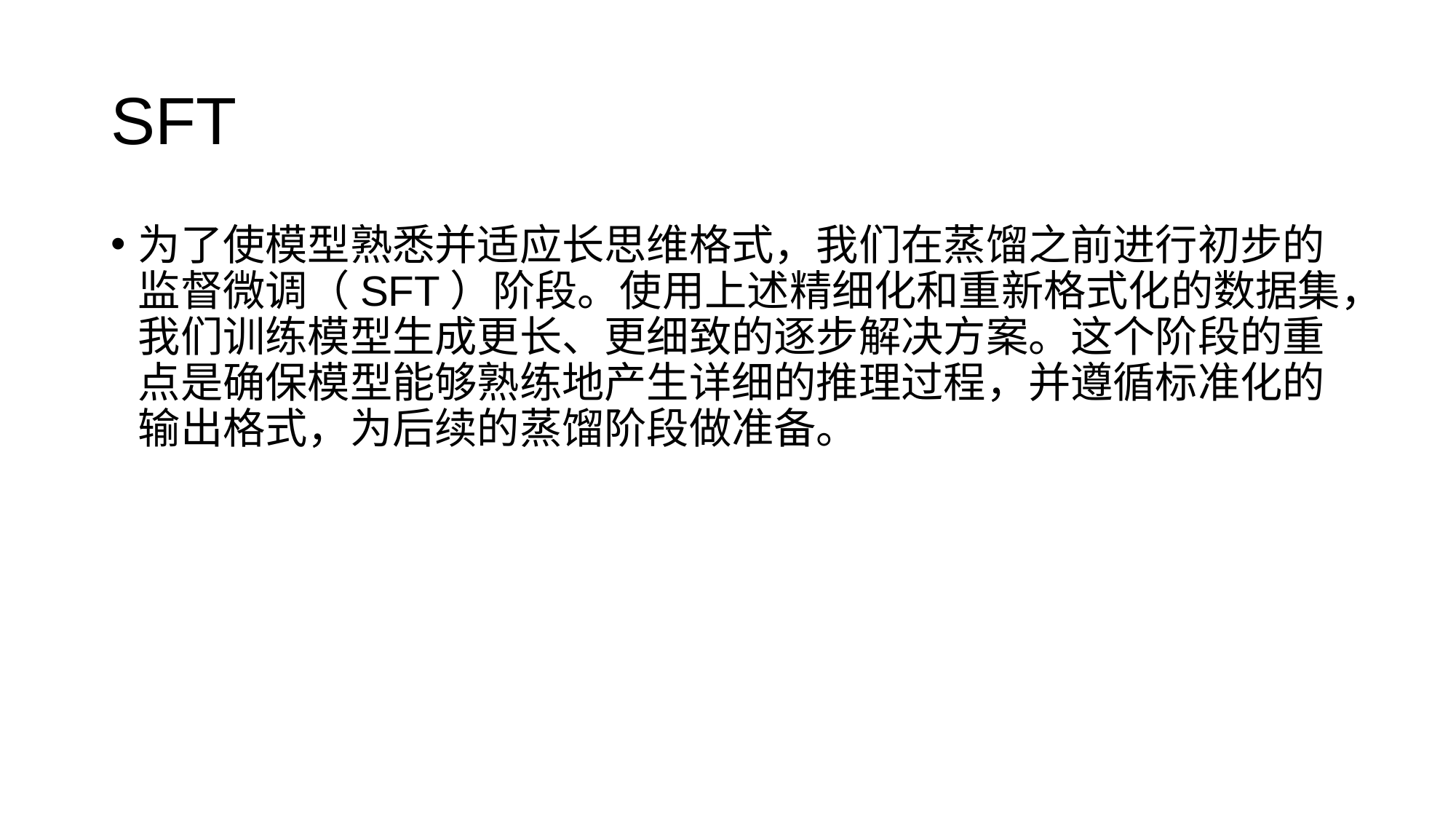

# SFT
为了使模型熟悉并适应长思维格式，我们在蒸馏之前进行初步的监督微调（SFT）阶段。使用上述精细化和重新格式化的数据集，我们训练模型生成更长、更细致的逐步解决方案。这个阶段的重点是确保模型能够熟练地产生详细的推理过程，并遵循标准化的输出格式，为后续的蒸馏阶段做准备。